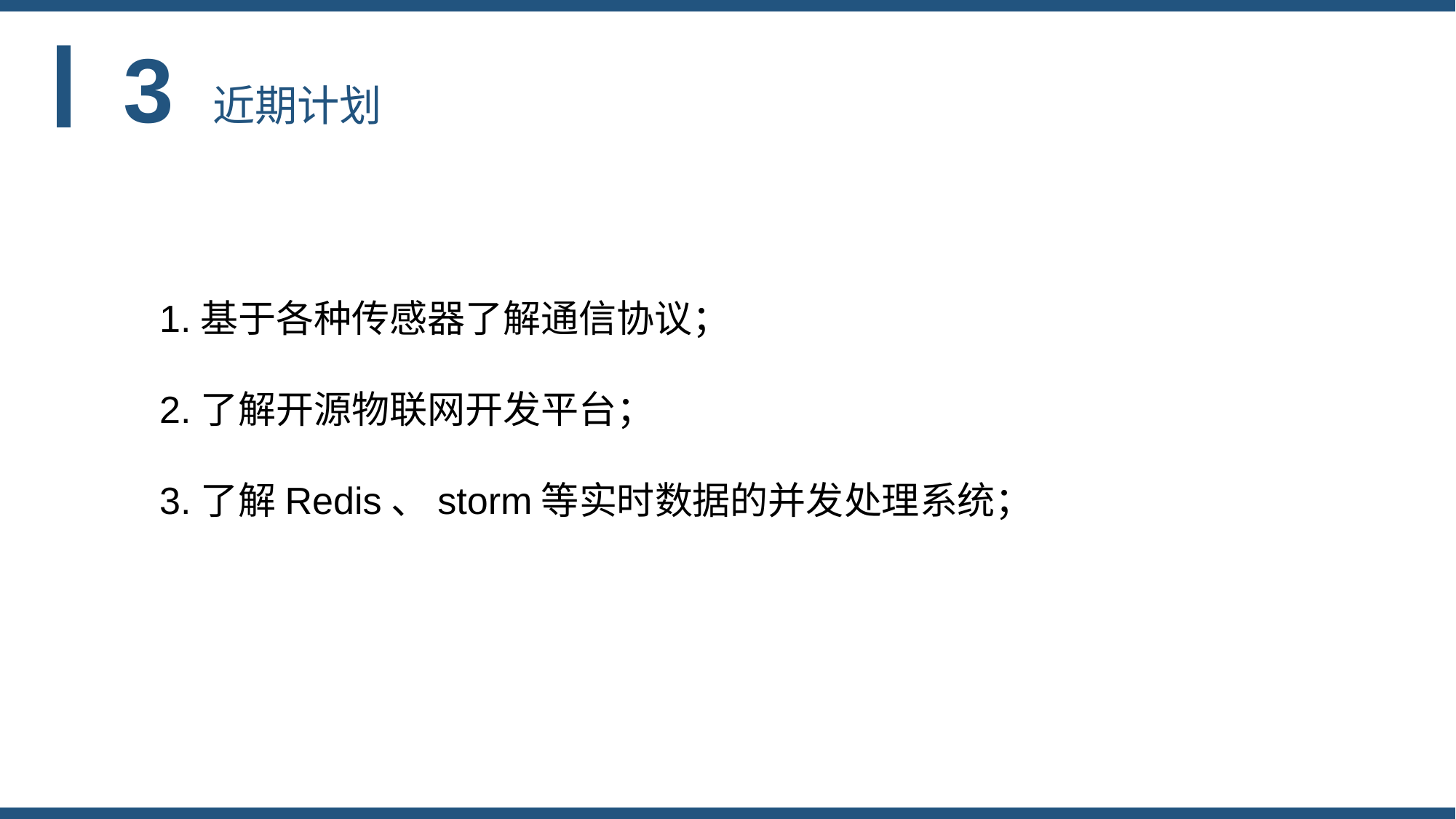

近期计划
3

1.基于各种传感器了解通信协议；

2.了解开源物联网开发平台；

3.了解Redis、storm等实时数据的并发处理系统；